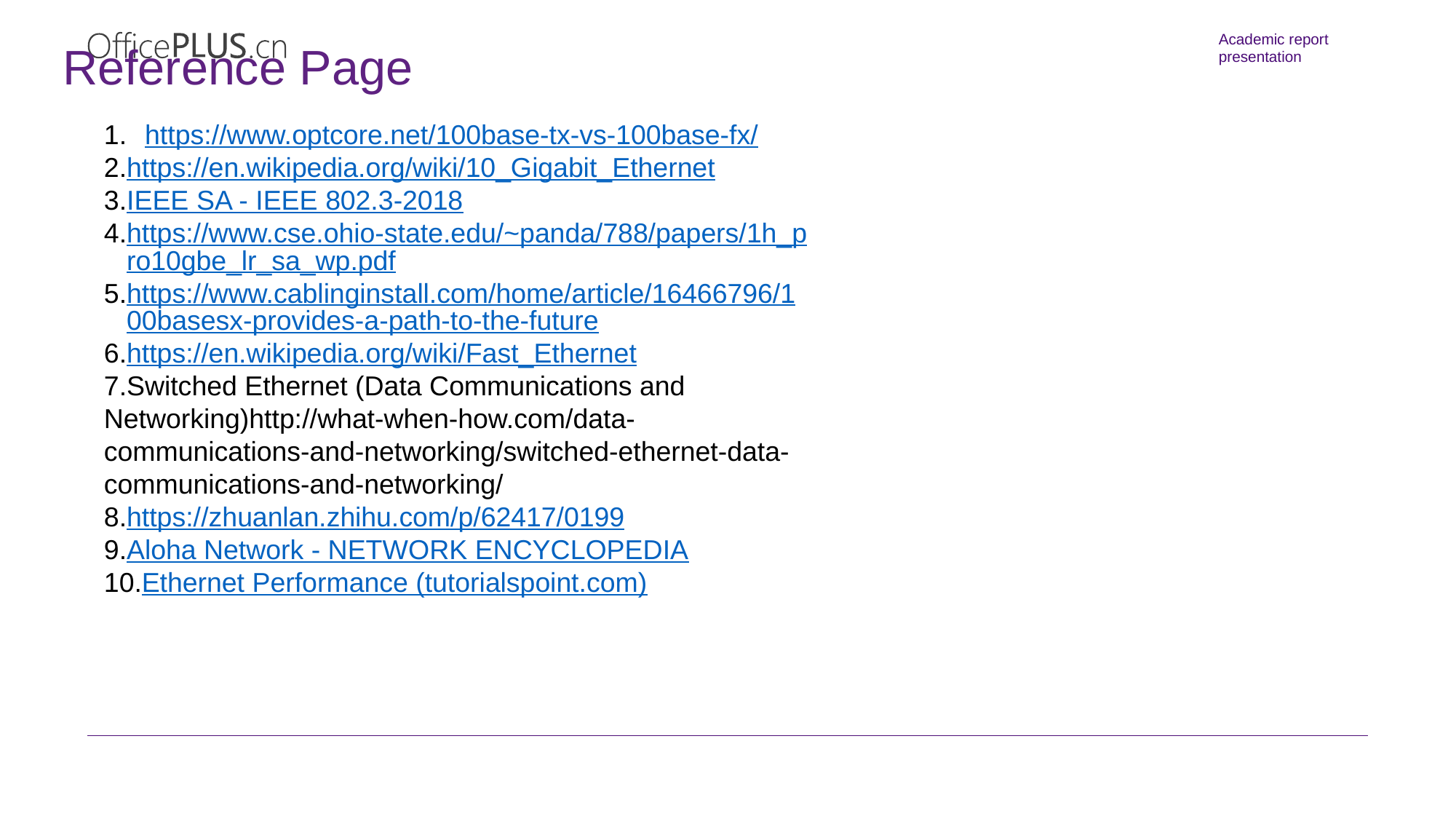

Reference Page

https://www.optcore.net/100base-tx-vs-100base-fx/
https://en.wikipedia.org/wiki/10_Gigabit_Ethernet
IEEE SA - IEEE 802.3-2018
https://www.cse.ohio-state.edu/~panda/788/papers/1h_pro10gbe_lr_sa_wp.pdf
https://www.cablinginstall.com/home/article/16466796/100basesx-provides-a-path-to-the-future
https://en.wikipedia.org/wiki/Fast_Ethernet
Switched Ethernet (Data Communications and Networking)http://what-when-how.com/data-communications-and-networking/switched-ethernet-data-communications-and-networking/
https://zhuanlan.zhihu.com/p/62417/0199
Aloha Network - NETWORK ENCYCLOPEDIA
Ethernet Performance (tutorialspoint.com)
请在此输入具体的内容，T内容应当精炼简洁，便于读者快速把握信息。